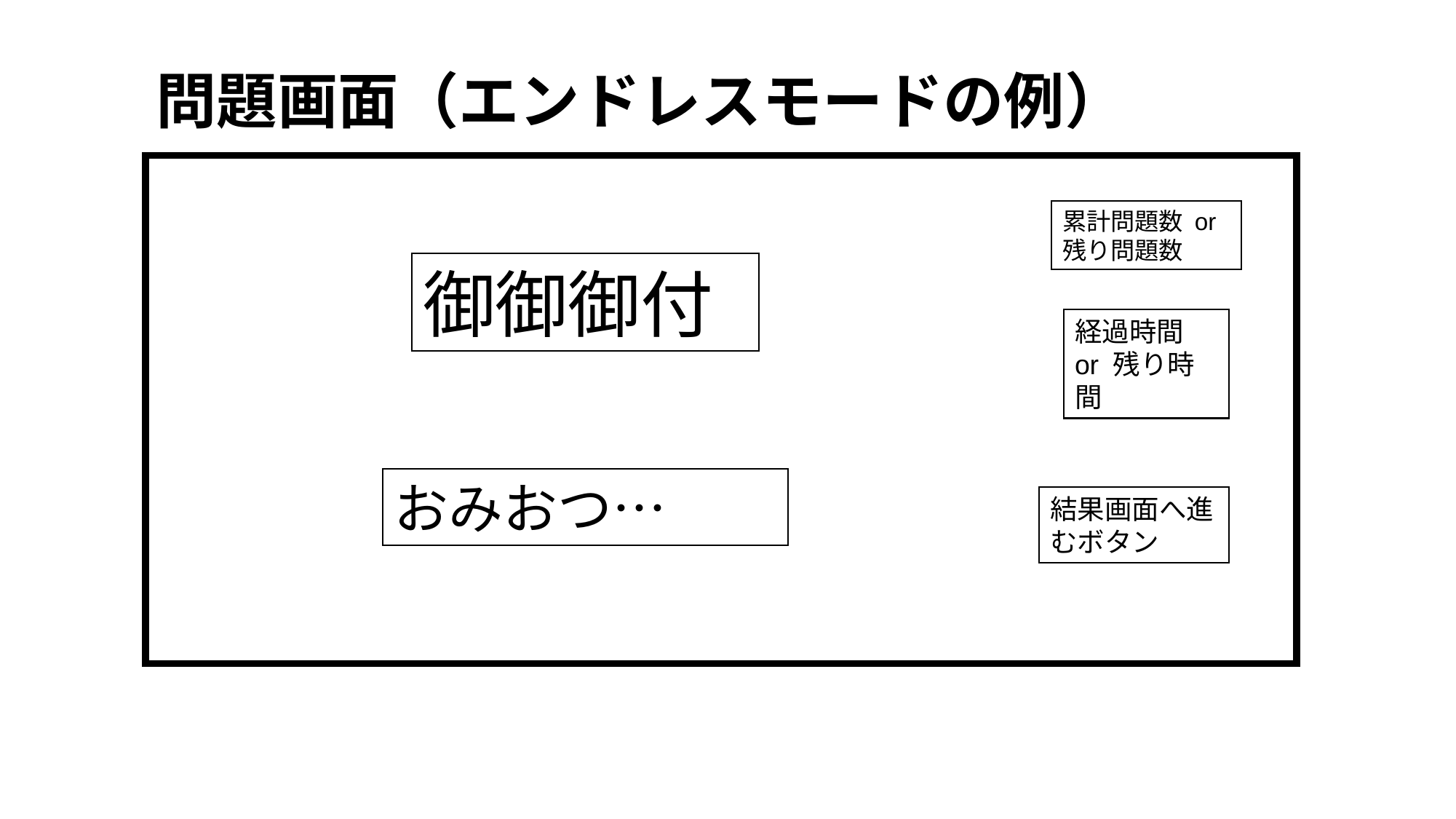

問題画面（エンドレスモードの例）

累計問題数 or 残り問題数
御御御付
経過時間 or 残り時間
おみおつ…
結果画面へ進むボタン